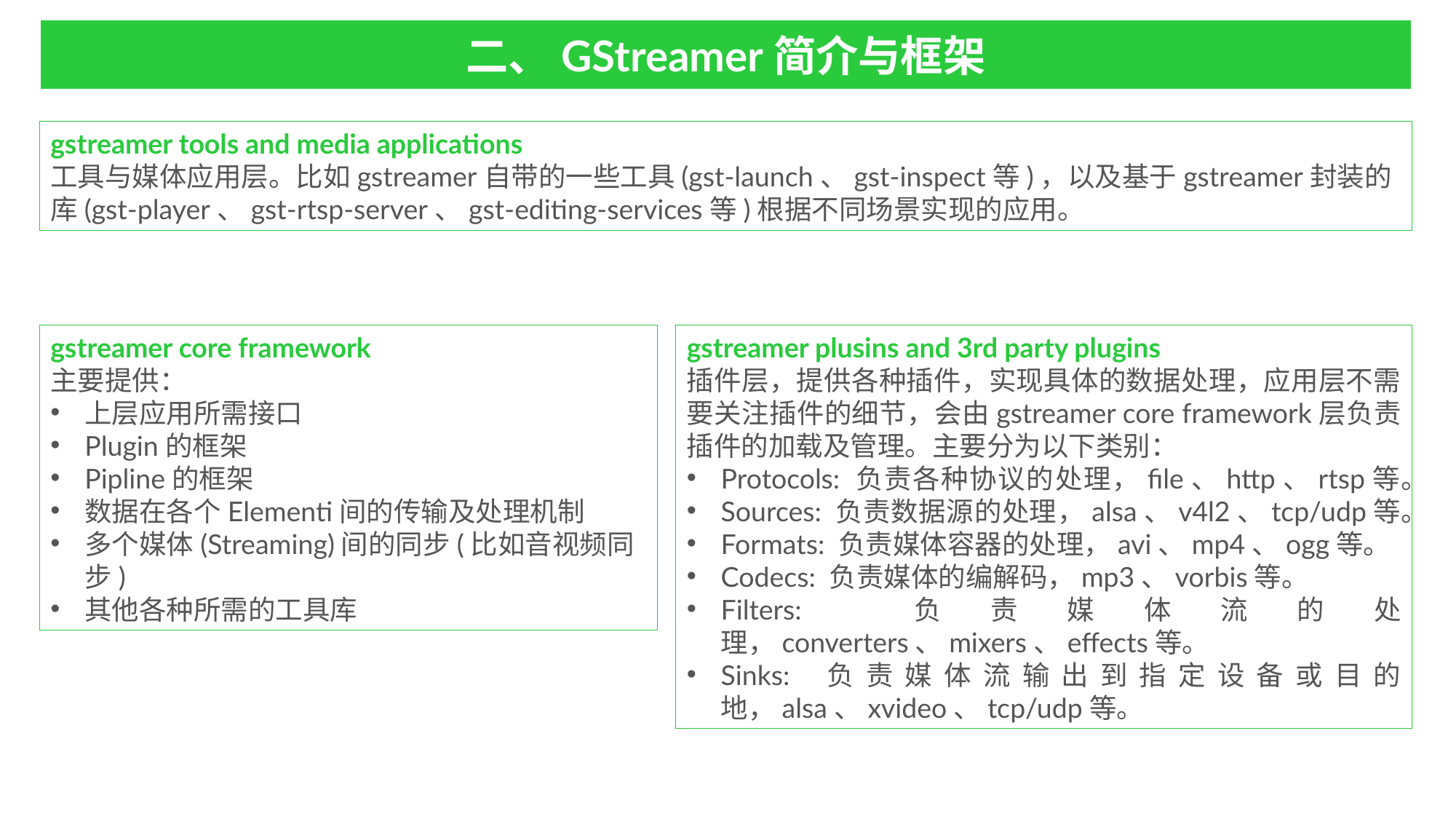

二、GStreamer简介与框架
gstreamer tools and media applications
工具与媒体应用层。比如gstreamer自带的一些工具(gst-launch、gst-inspect等)，以及基于gstreamer封装的库(gst-player、gst-rtsp-server、gst-editing-services等)根据不同场景实现的应用。
gstreamer core framework
主要提供：
上层应用所需接口
Plugin的框架
Pipline的框架
数据在各个Elementi间的传输及处理机制
多个媒体(Streaming)间的同步(比如音视频同步)
其他各种所需的工具库
gstreamer plusins and 3rd party plugins
插件层，提供各种插件，实现具体的数据处理，应用层不需要关注插件的细节，会由gstreamer core framework层负责插件的加载及管理。主要分为以下类别：
Protocols: 负责各种协议的处理，file、http、rtsp等。
Sources: 负责数据源的处理，alsa、v4l2、tcp/udp等。
Formats: 负责媒体容器的处理，avi、mp4、ogg等。
Codecs: 负责媒体的编解码，mp3、vorbis等。
Filters: 负责媒体流的处理，converters、mixers、effects等。
Sinks: 负责媒体流输出到指定设备或目的地，alsa、xvideo、tcp/udp等。